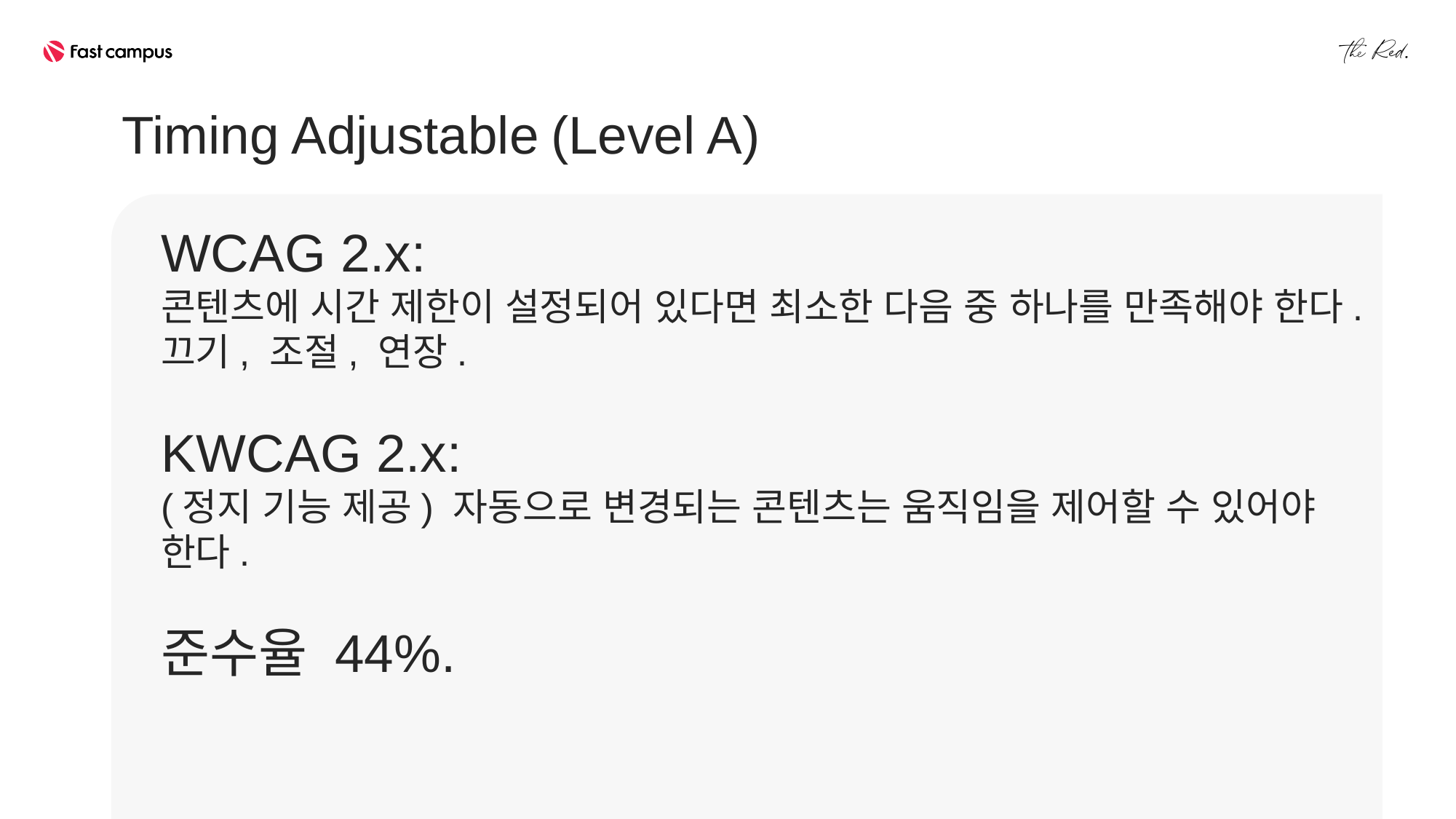

Timing Adjustable (Level A)
WCAG 2.x:
콘텐츠에 시간 제한이 설정되어 있다면 최소한 다음 중 하나를 만족해야 한다.
끄기, 조절, 연장.

KWCAG 2.x:
(정지 기능 제공) 자동으로 변경되는 콘텐츠는 움직임을 제어할 수 있어야 한다.

준수율 44%.